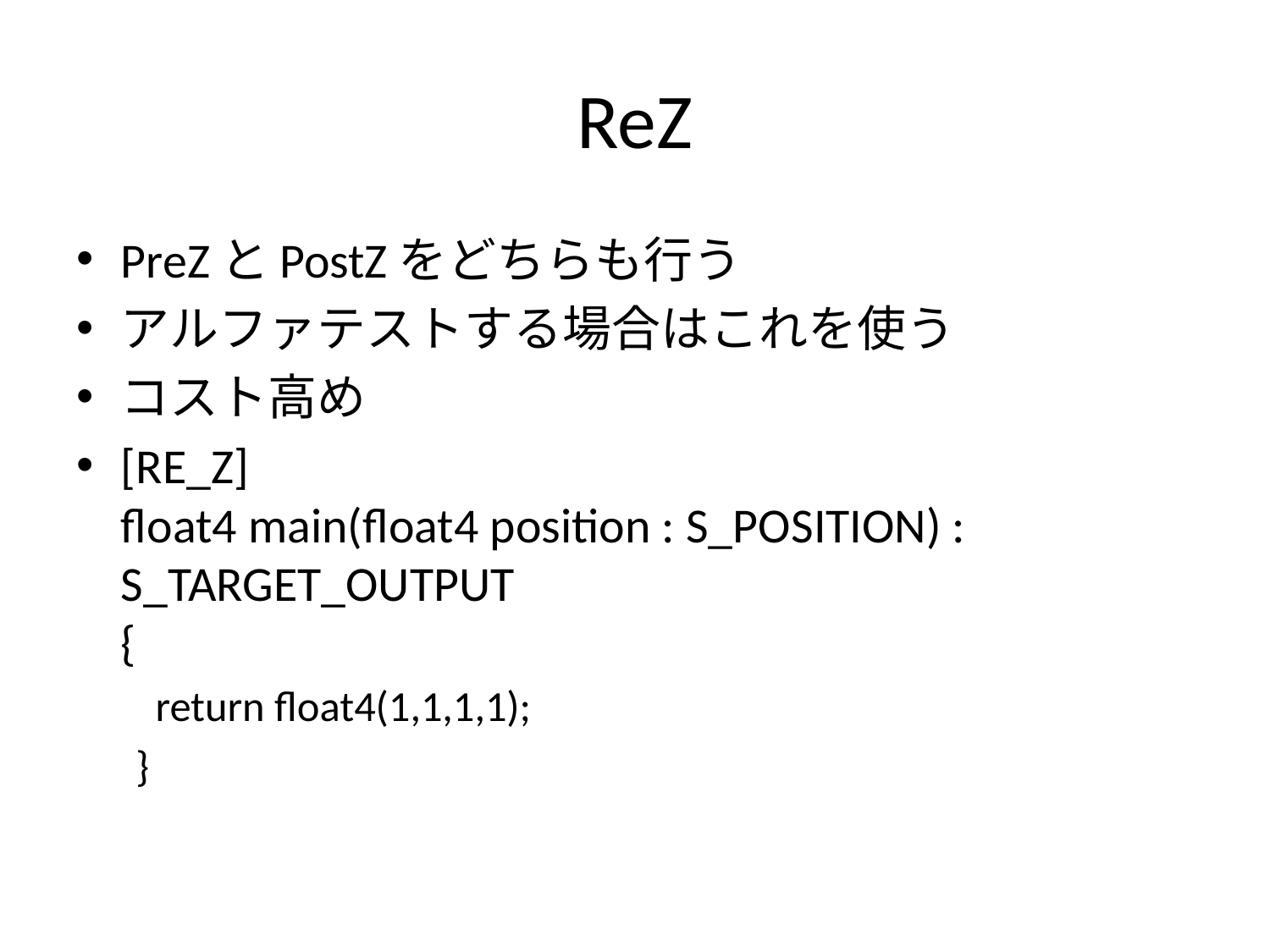

# ReZ
PreZとPostZをどちらも行う
アルファテストする場合はこれを使う
コスト高め
[RE_Z]
float4 main(float4 position : S_POSITION) : S_TARGET_OUTPUT
{
  return float4(1,1,1,1);
}